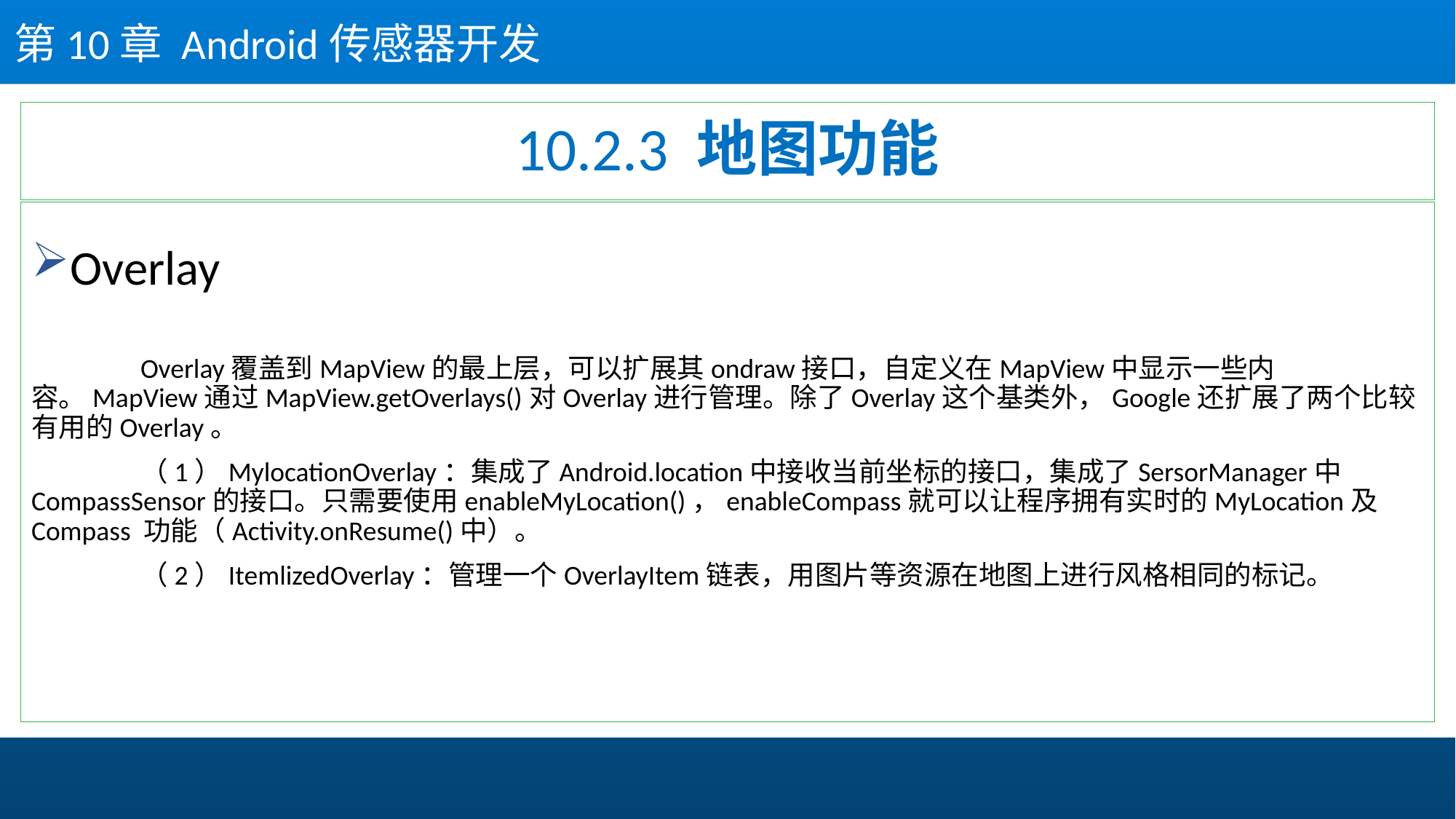

第10章 Android传感器开发

# 10.2.3 地图功能
Overlay

	Overlay覆盖到MapView的最上层，可以扩展其ondraw接口，自定义在MapView中显示一些内容。MapView通过MapView.getOverlays()对Overlay进行管理。除了Overlay这个基类外，Google还扩展了两个比较有用的Overlay。
	（1）MylocationOverlay：集成了Android.location中接收当前坐标的接口，集成了SersorManager中CompassSensor的接口。只需要使用enableMyLocation()，enableCompass就可以让程序拥有实时的MyLocation及Compass 功能（Activity.onResume()中）。
	（2）ItemlizedOverlay：管理一个OverlayItem链表，用图片等资源在地图上进行风格相同的标记。